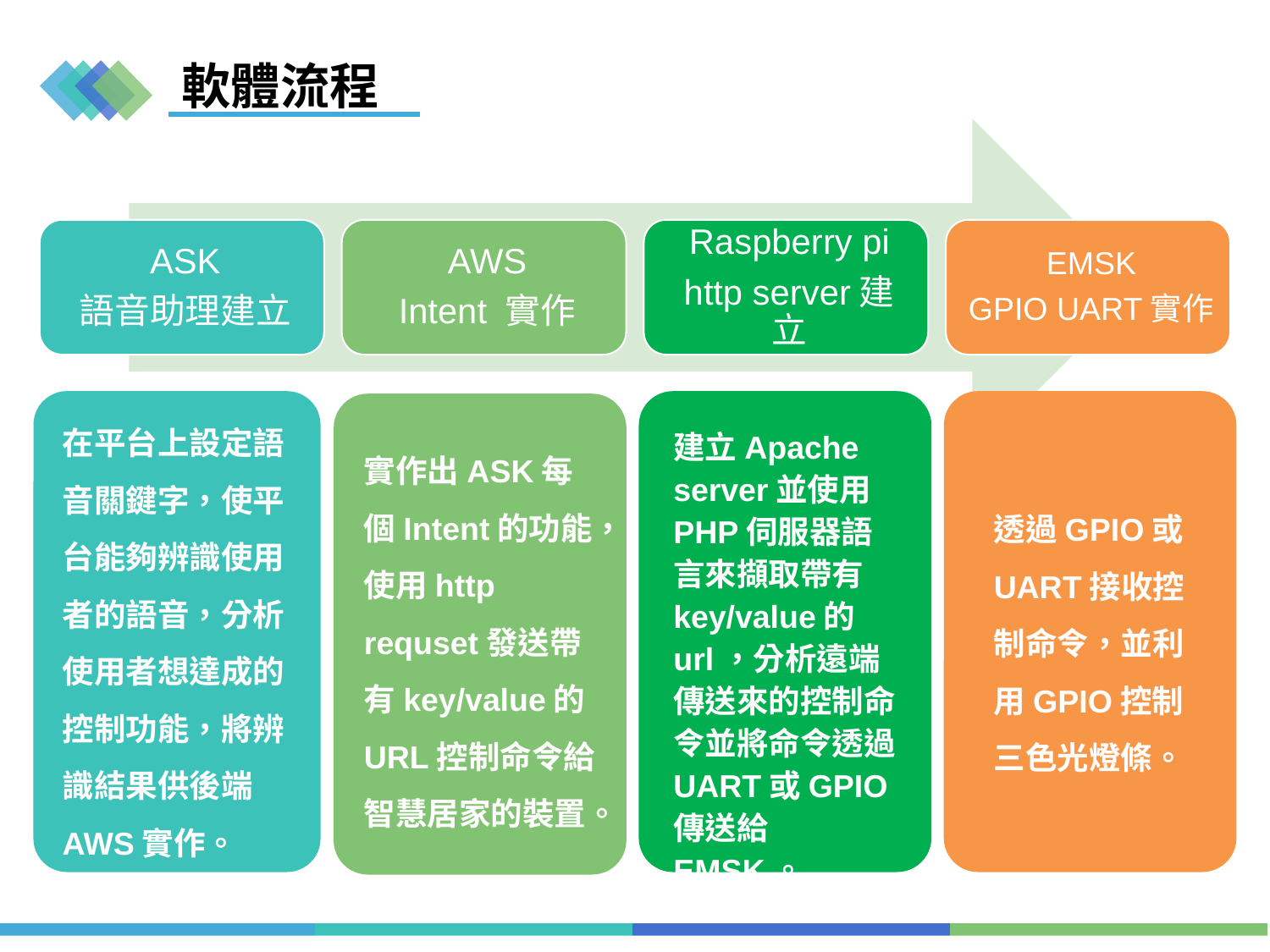

軟體流程

ASK
語音助理建立
AWS
Intent 實作
Raspberry pi
http server建立
EMSK
GPIO UART實作

在平台上設定語音關鍵字，使平台能夠辨識使用者的語音，分析使用者想達成的控制功能，將辨識結果供後端AWS實作。

實作出ASK每個Intent的功能，使用http requset發送帶有key/value的URL控制命令給智慧居家的裝置。
建立Apache server並使用PHP伺服器語言來擷取帶有key/value的url，分析遠端傳送來的控制命令並將命令透過UART或GPIO傳送給EMSK。
透過GPIO或UART接收控制命令，並利用GPIO控制三色光燈條。